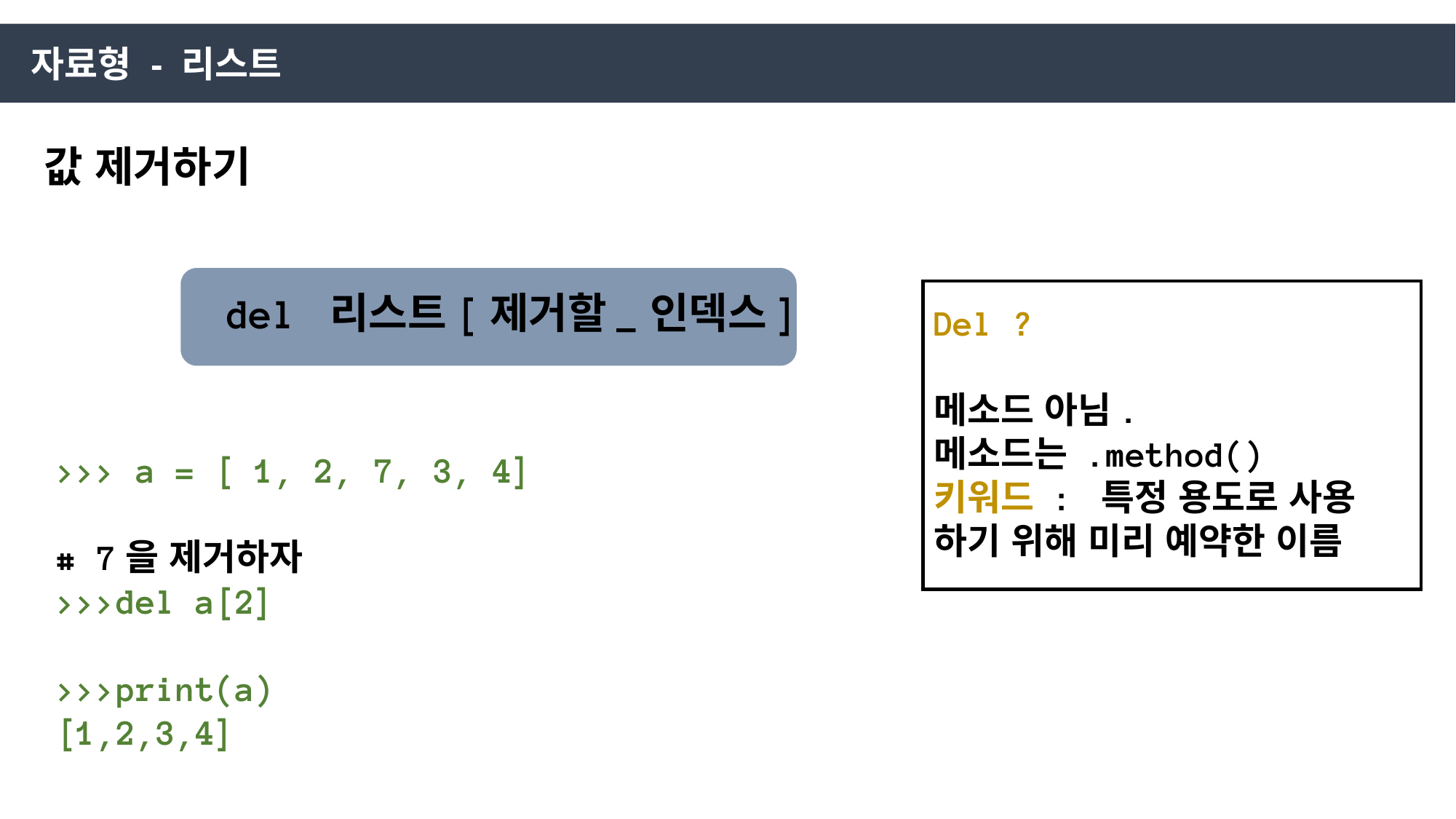

자료형 - 리스트

값 제거하기

del 리스트[제거할_인덱스]

Del ?

메소드 아님.
메소드는 .method()
키워드 : 특정 용도로 사용
하기 위해 미리 예약한 이름
>>> a = [ 1, 2, 7, 3, 4]

# 7을 제거하자
>>>del a[2]

>>>print(a)
[1,2,3,4]